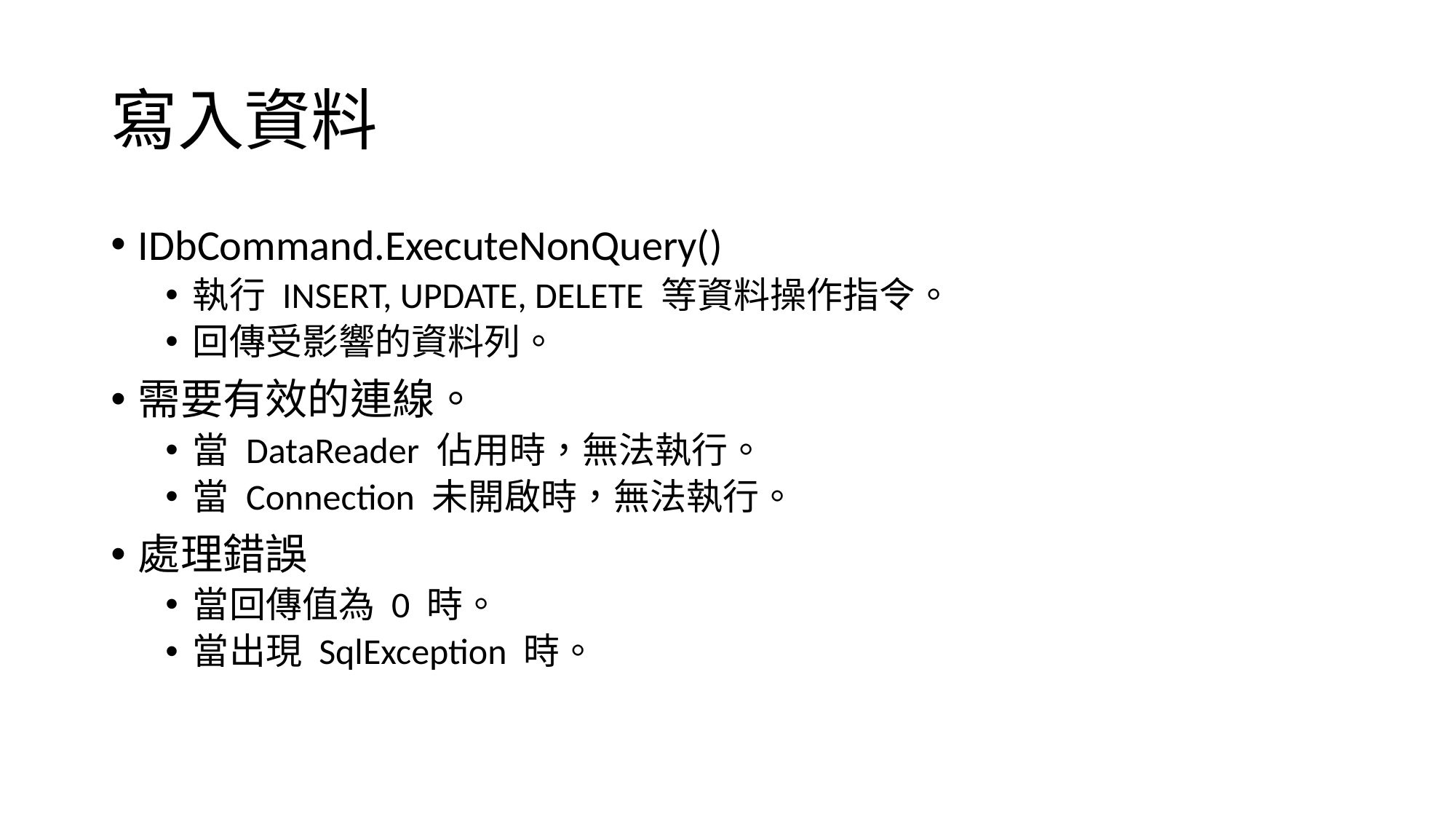

# 寫入資料
IDbCommand.ExecuteNonQuery()
執行 INSERT, UPDATE, DELETE 等資料操作指令。
回傳受影響的資料列。
需要有效的連線。
當 DataReader 佔用時，無法執行。
當 Connection 未開啟時，無法執行。
處理錯誤
當回傳值為 0 時。
當出現 SqlException 時。